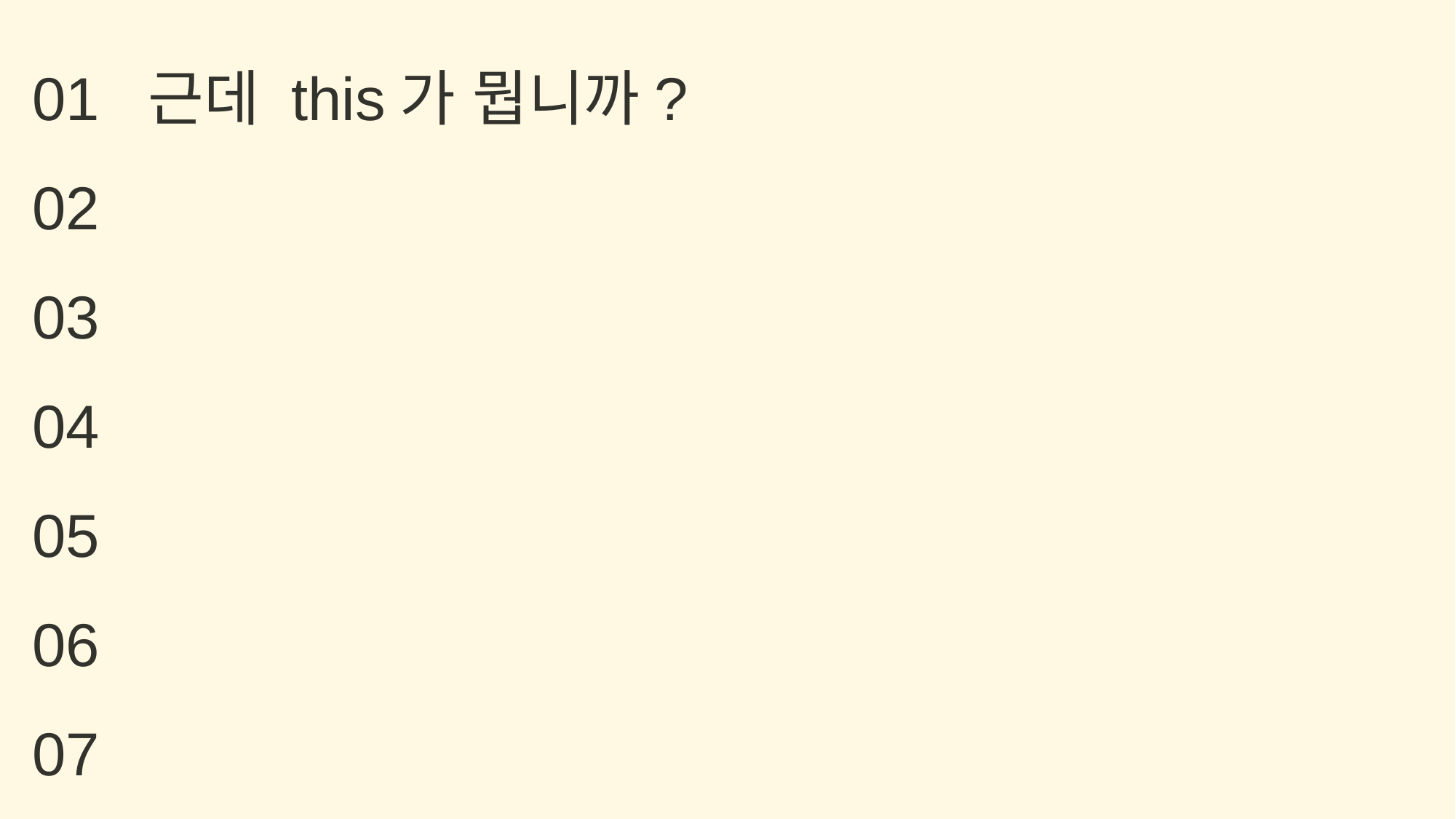

근데 this가 뭡니까?
01
02
03
04
05
06
07